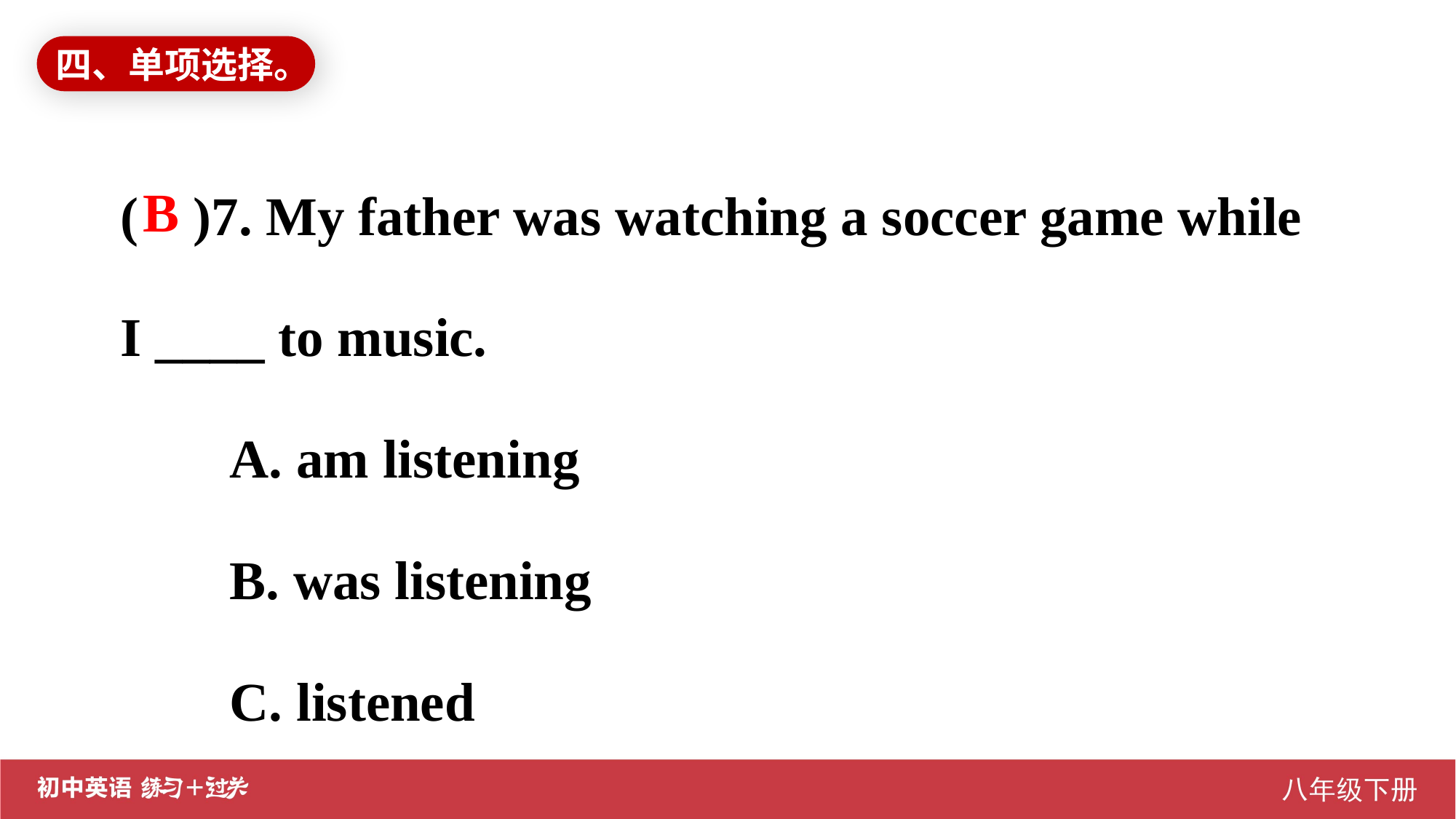

四、单项选择。
(    )7. My father was watching a soccer game while I ____ to music.
A. am listening
B. was listening
C. listened
B